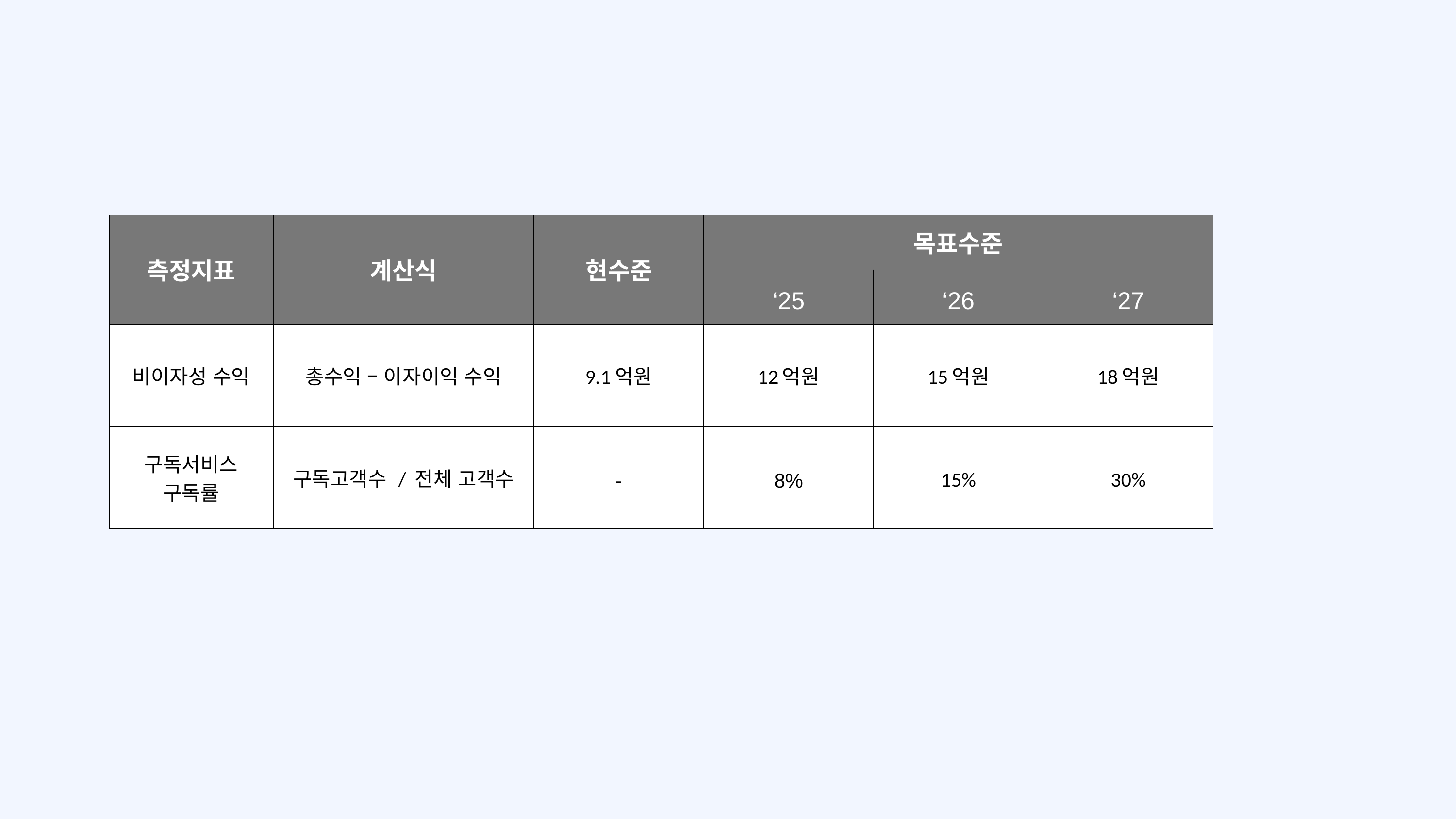

| 측정지표 | 계산식 | 현수준 | 목표수준 |  |  |
| --- | --- | --- | --- | --- | --- |
|  |  |  | ‘25 | ‘26 | ‘27 |
| 비이자성 수익 | 총수익 – 이자이익 수익 | 9.1억원 | 12억원 | 15억원 | 18억원 |
| 구독서비스 구독률 | 구독고객수 / 전체 고객수 | - | 8% | 15% | 30% |